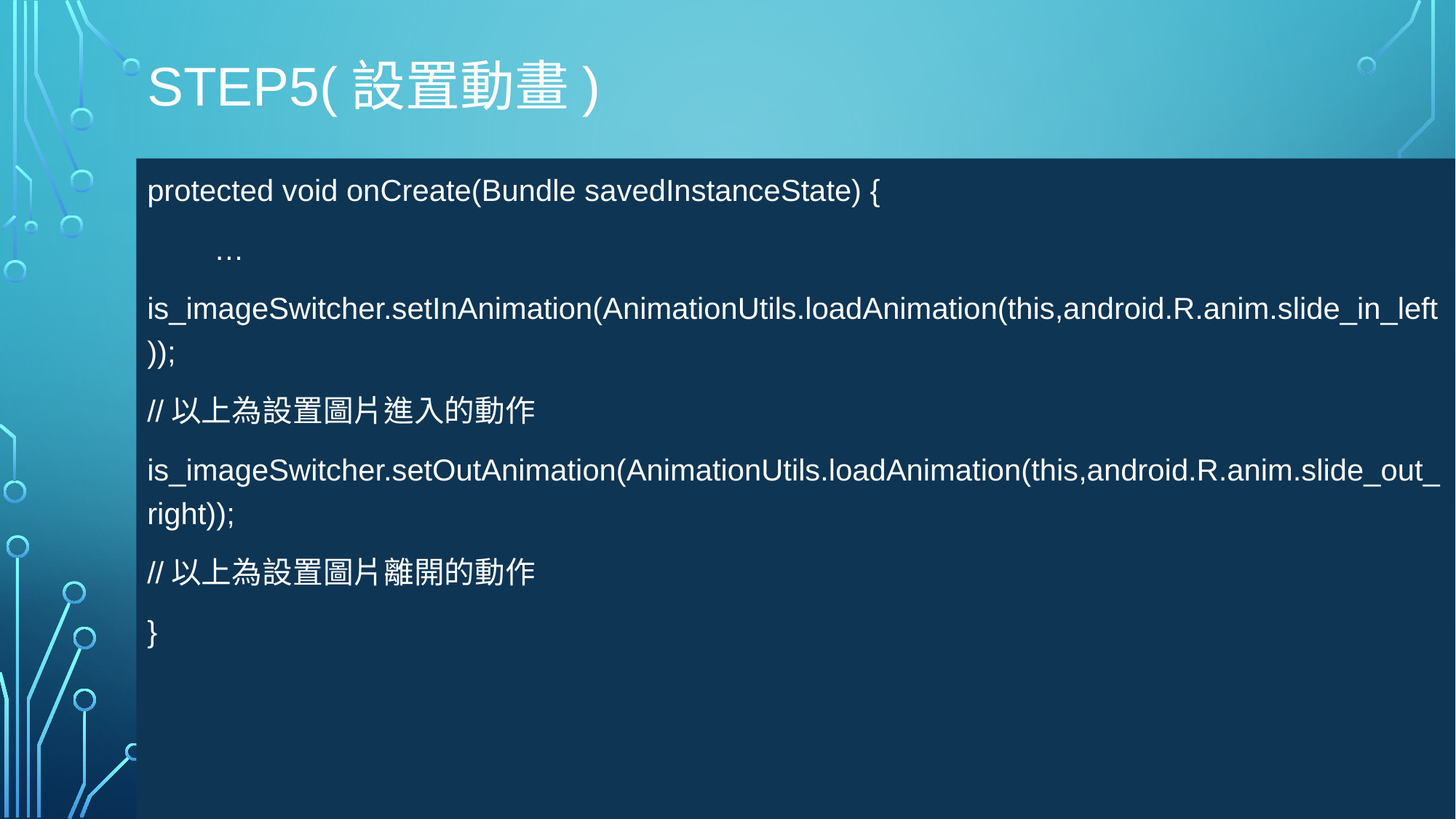

# Step5(設置動畫)
protected void onCreate(Bundle savedInstanceState) {
        …
is_imageSwitcher.setInAnimation(AnimationUtils.loadAnimation(this,android.R.anim.slide_in_left));
//以上為設置圖片進入的動作
is_imageSwitcher.setOutAnimation(AnimationUtils.loadAnimation(this,android.R.anim.slide_out_right));
//以上為設置圖片離開的動作
}